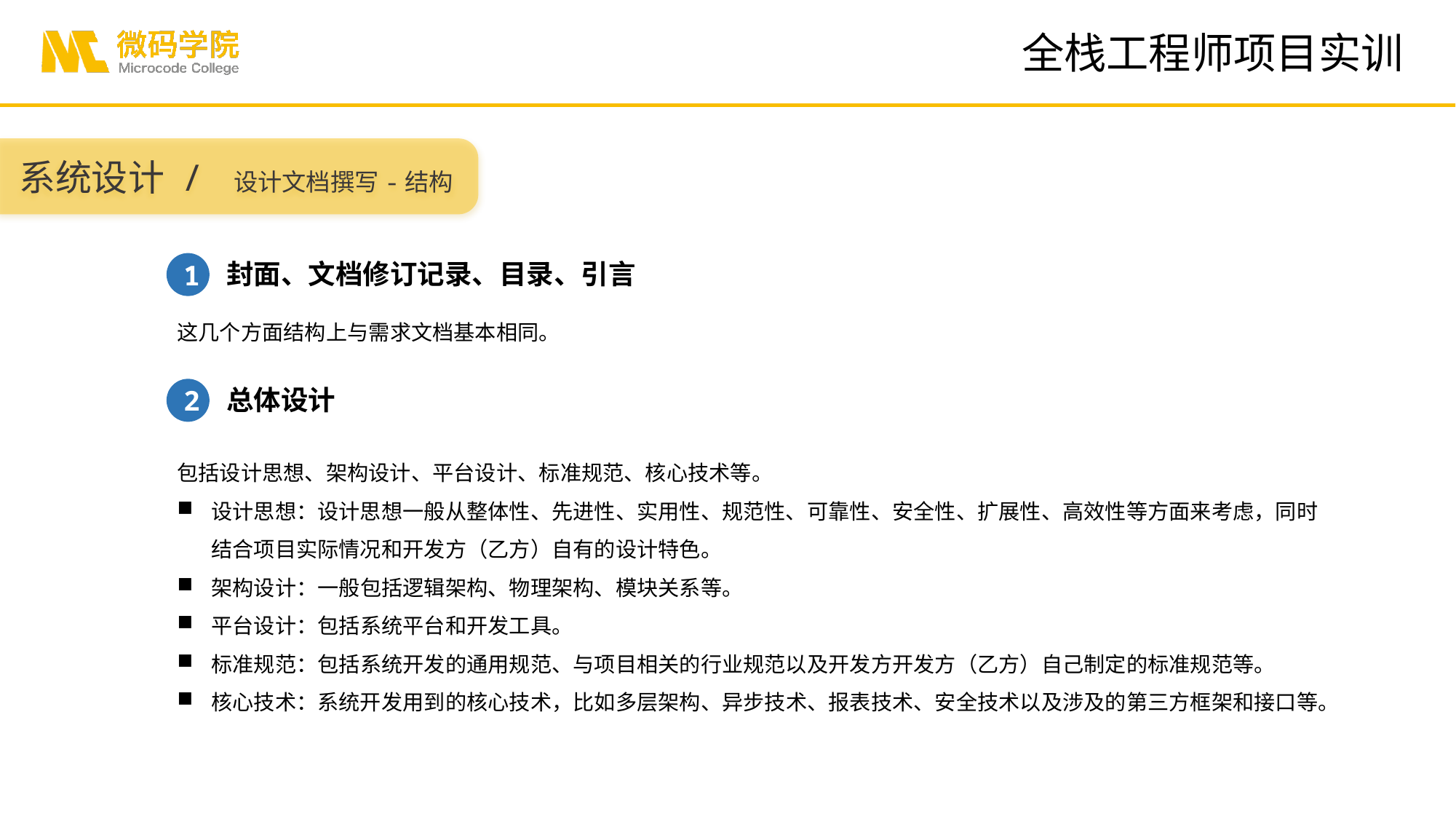

系统设计 / 设计文档撰写-结构
封面、文档修订记录、目录、引言
1
这几个方面结构上与需求文档基本相同。
总体设计
2
包括设计思想、架构设计、平台设计、标准规范、核心技术等。
设计思想：设计思想一般从整体性、先进性、实用性、规范性、可靠性、安全性、扩展性、高效性等方面来考虑，同时结合项目实际情况和开发方（乙方）自有的设计特色。
架构设计：一般包括逻辑架构、物理架构、模块关系等。
平台设计：包括系统平台和开发工具。
标准规范：包括系统开发的通用规范、与项目相关的行业规范以及开发方开发方（乙方）自己制定的标准规范等。
核心技术：系统开发用到的核心技术，比如多层架构、异步技术、报表技术、安全技术以及涉及的第三方框架和接口等。